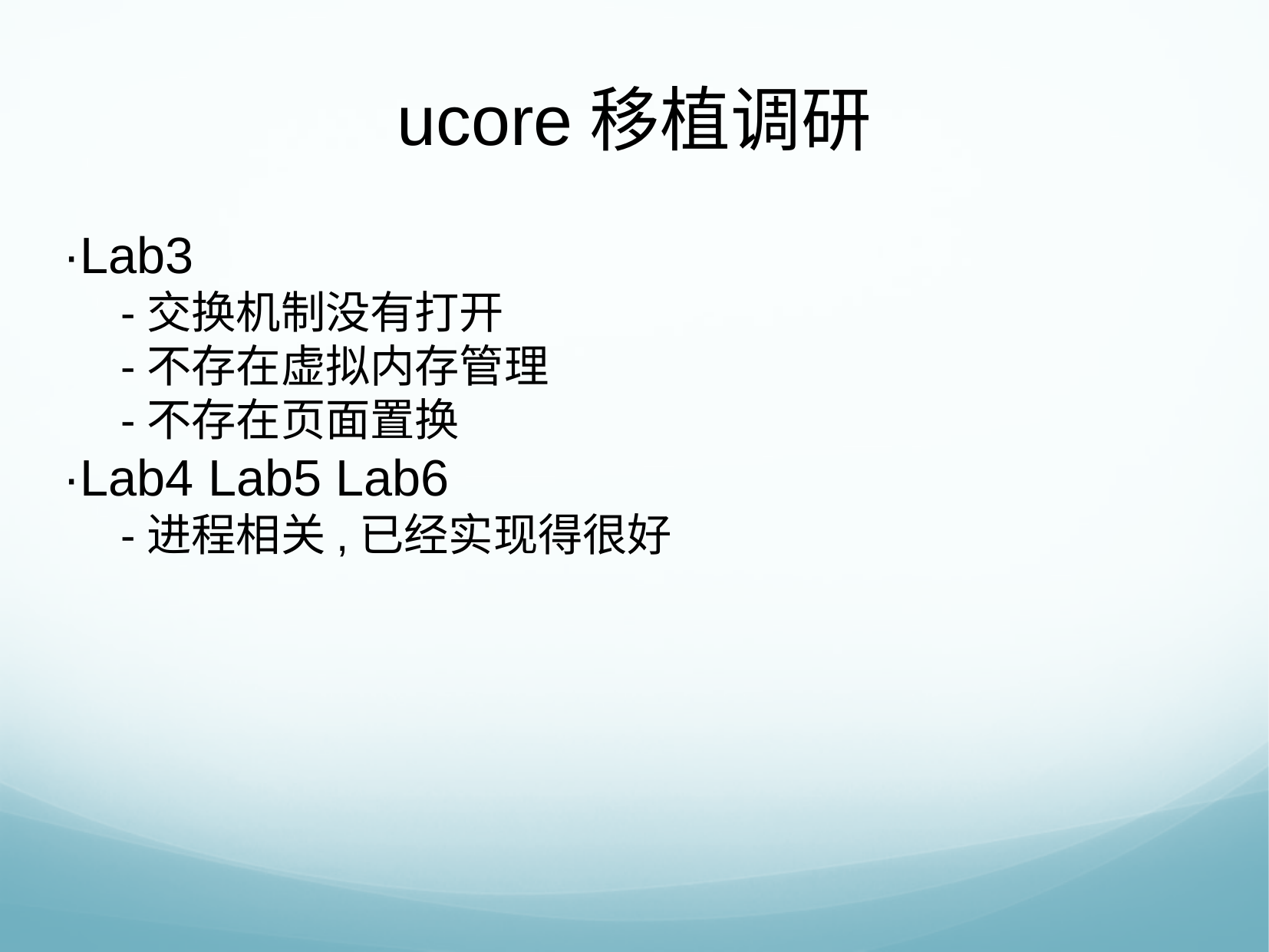

ucore移植调研
·Lab3
-交换机制没有打开
-不存在虚拟内存管理
-不存在页面置换
·Lab4 Lab5 Lab6
-进程相关,已经实现得很好